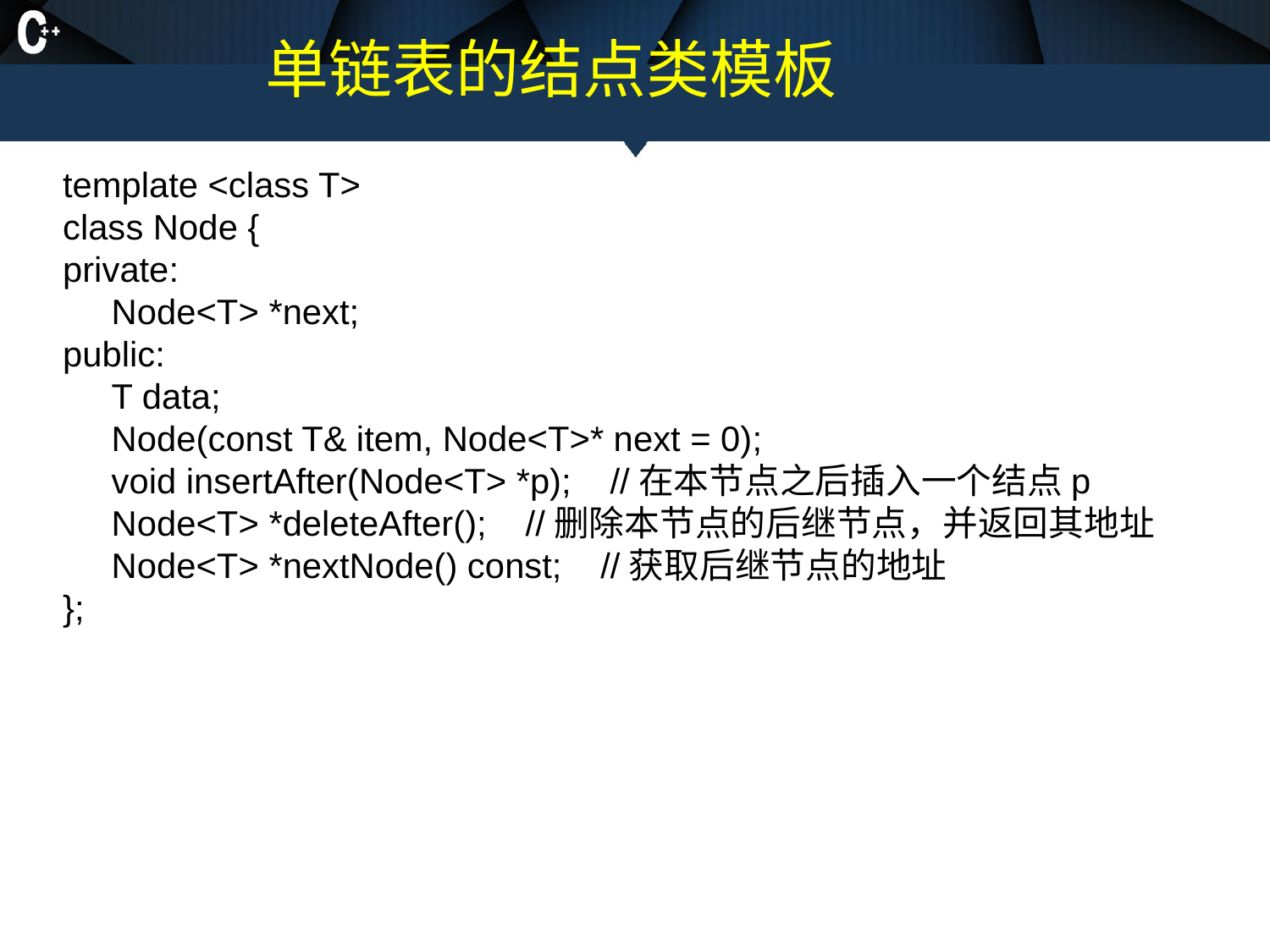

# 单链表的结点类模板
template <class T>
class Node {
private:
     Node<T> *next;
public:
     T data;
     Node(const T& item, Node<T>* next = 0);
     void insertAfter(Node<T> *p);    //在本节点之后插入一个结点p
     Node<T> *deleteAfter();    //删除本节点的后继节点，并返回其地址
     Node<T> *nextNode() const;    //获取后继节点的地址
};